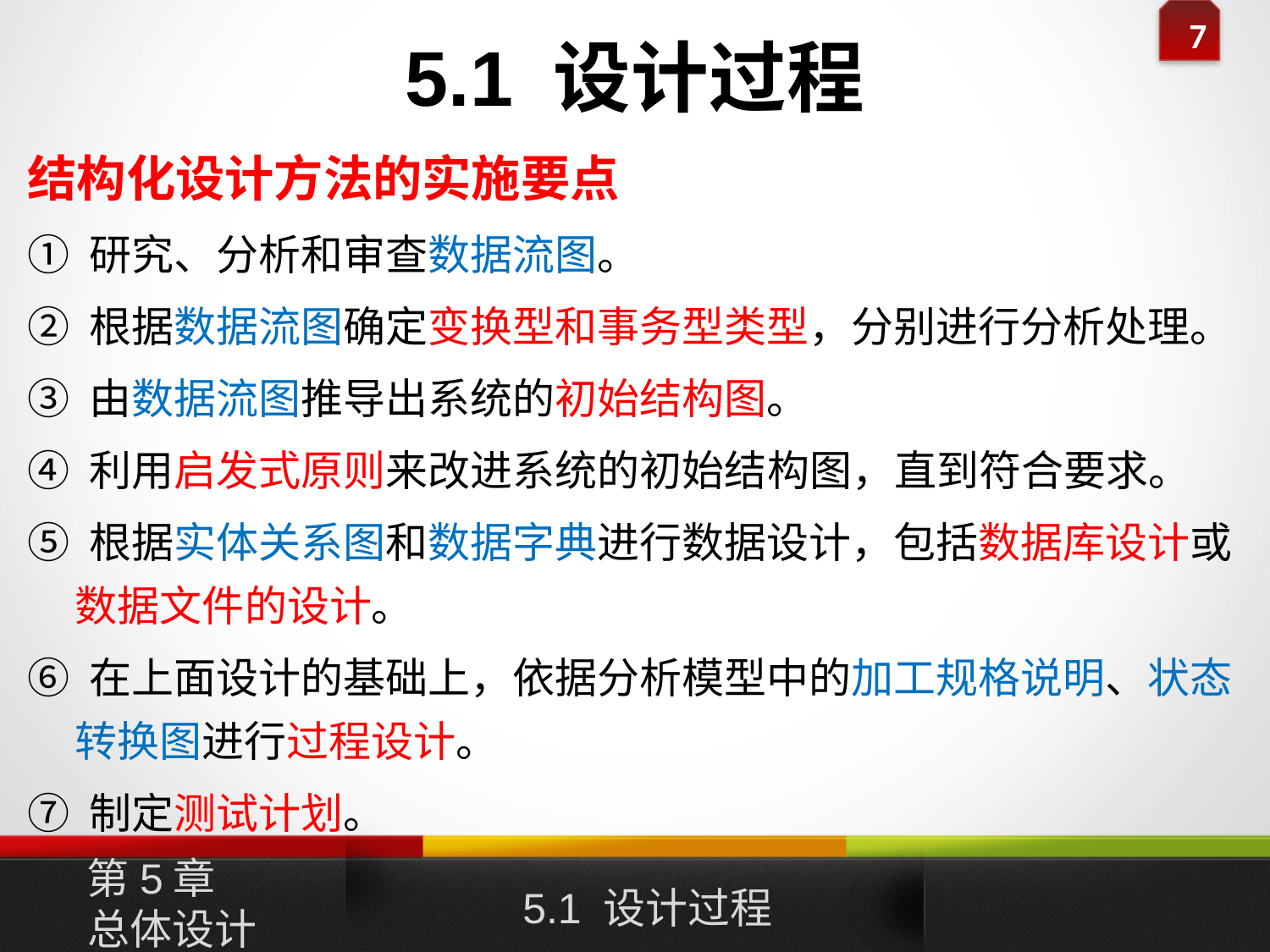

# 5.1 设计过程
结构化设计方法的实施要点
① 研究、分析和审查数据流图。
② 根据数据流图确定变换型和事务型类型，分别进行分析处理。
③ 由数据流图推导出系统的初始结构图。
④ 利用启发式原则来改进系统的初始结构图，直到符合要求。
⑤ 根据实体关系图和数据字典进行数据设计，包括数据库设计或数据文件的设计。
⑥ 在上面设计的基础上，依据分析模型中的加工规格说明、状态转换图进行过程设计。
⑦ 制定测试计划。
第5章
总体设计
5.1 设计过程